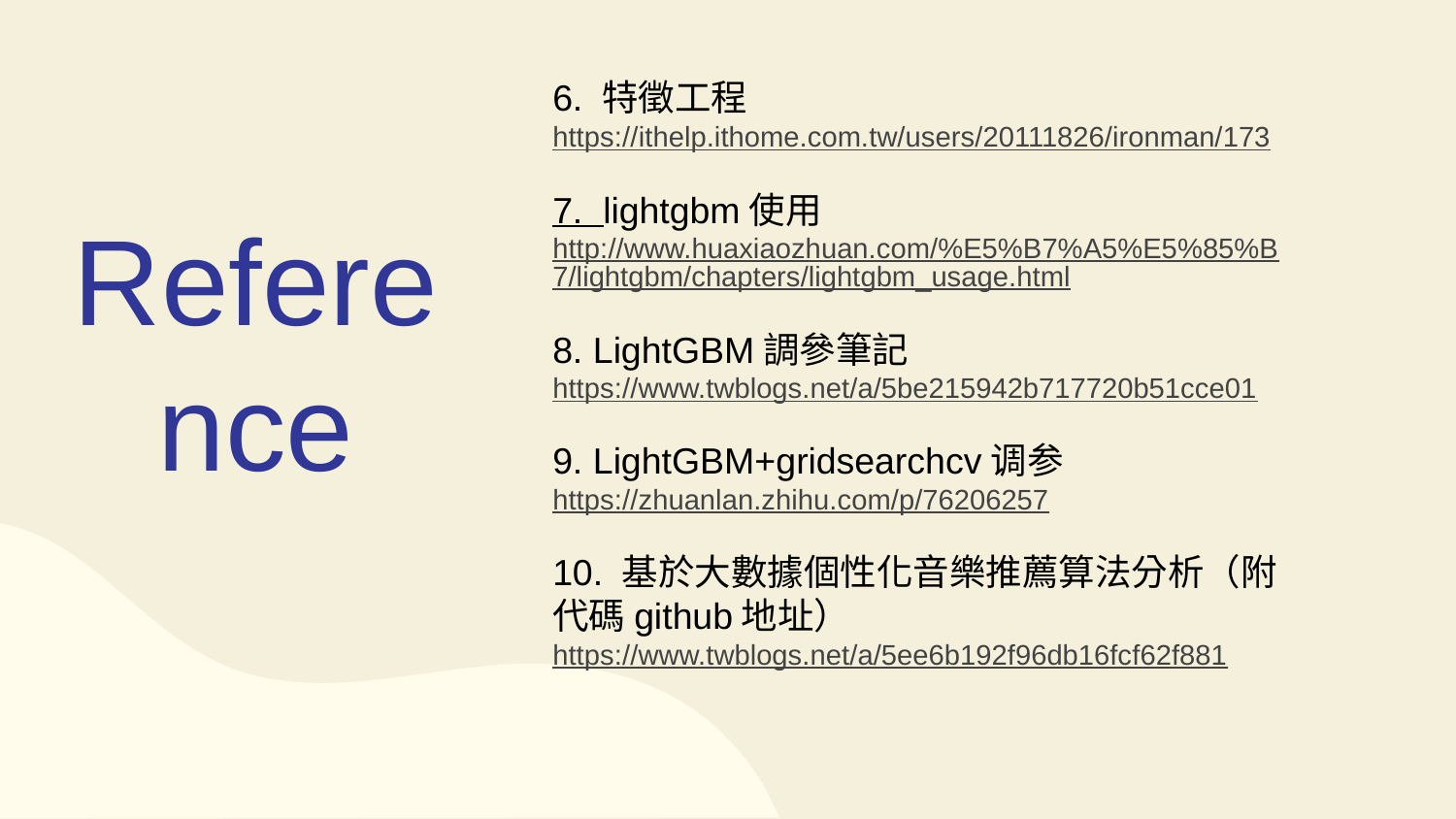

6. 特徵工程
https://ithelp.ithome.com.tw/users/20111826/ironman/173

7.  lightgbm使用
http://www.huaxiaozhuan.com/%E5%B7%A5%E5%85%B7/lightgbm/chapters/lightgbm_usage.html

8. LightGBM調參筆記
https://www.twblogs.net/a/5be215942b717720b51cce01

9. LightGBM+gridsearchcv调参
https://zhuanlan.zhihu.com/p/76206257

10. 基於大數據個性化音樂推薦算法分析（附代碼github地址）
https://www.twblogs.net/a/5ee6b192f96db16fcf62f881

# Reference